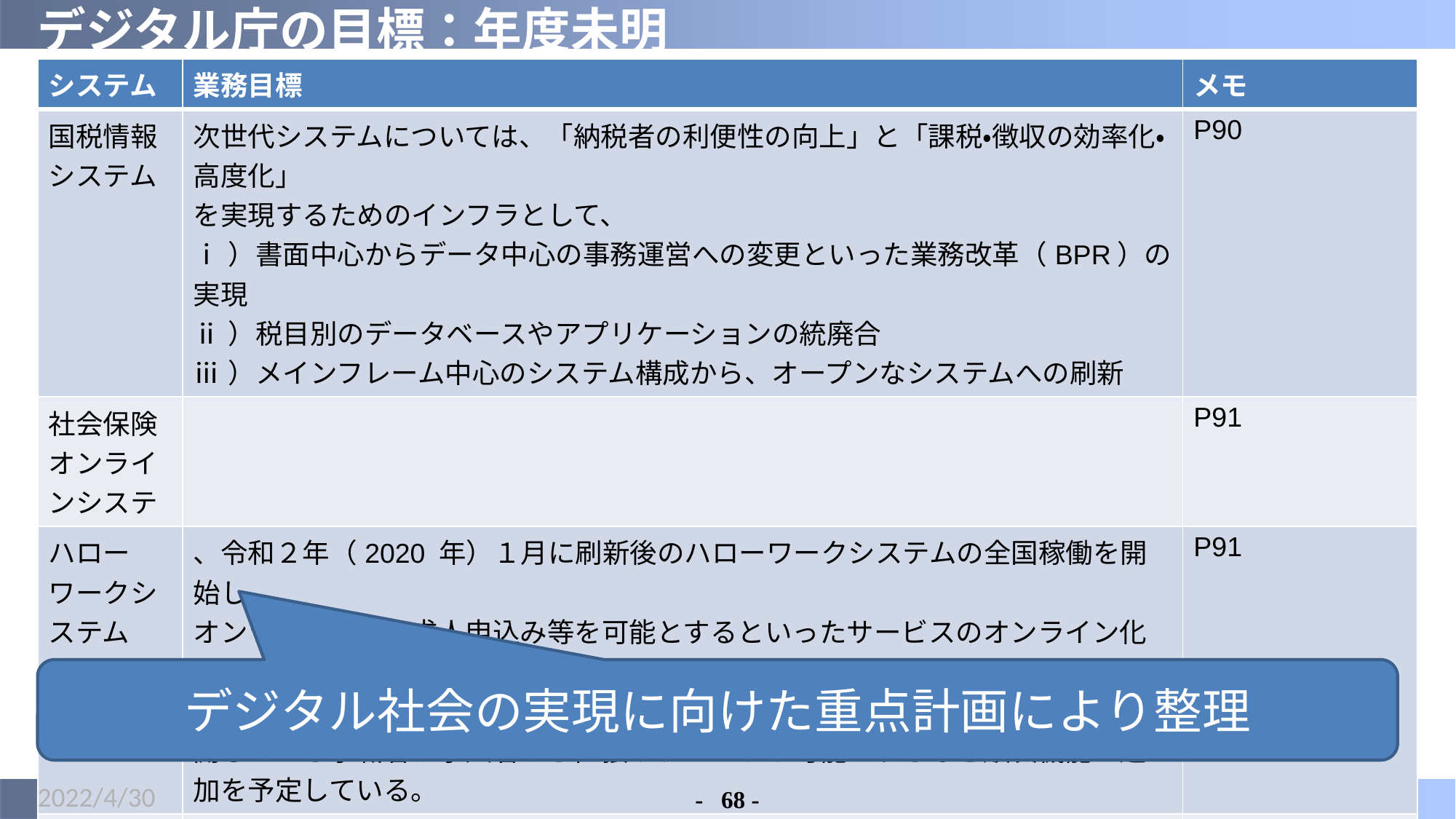

# デジタル庁の目標：年度未明
| システム | 業務目標 | メモ |
| --- | --- | --- |
| 国税情報システム | 次世代システムについては、「納税者の利便性の向上」と「課税・徴収の効率化・高度化」 を実現するためのインフラとして、 ⅰ）書面中心からデータ中心の事務運営への変更といった業務改革（BPR）の実現 ⅱ）税目別のデータベースやアプリケーションの統廃合 ⅲ）メインフレーム中心のシステム構成から、オープンなシステムへの刷新 | P90 |
| 社会保険オンラインシステ |  | P91 |
| ハローワークシステム | 、令和２年（2020 年）１月に刷新後のハローワークシステムの全国稼働を開始し、 オンラインによる求人申込み等を可能とするといったサービスのオンライン化及び支援の充実を図ったところである。その後も令和３年（2021 年）９月にオンラインによる求職申込等を可能とし、令和４年（2022 年）３月に求職公開している求職者に求人者から直接リクエストが可能とするなど順次機能の追加を予定している。 | P91 |
|  |  |  |
デジタル社会の実現に向けた重点計画により整理
2022/4/30
-	68 -